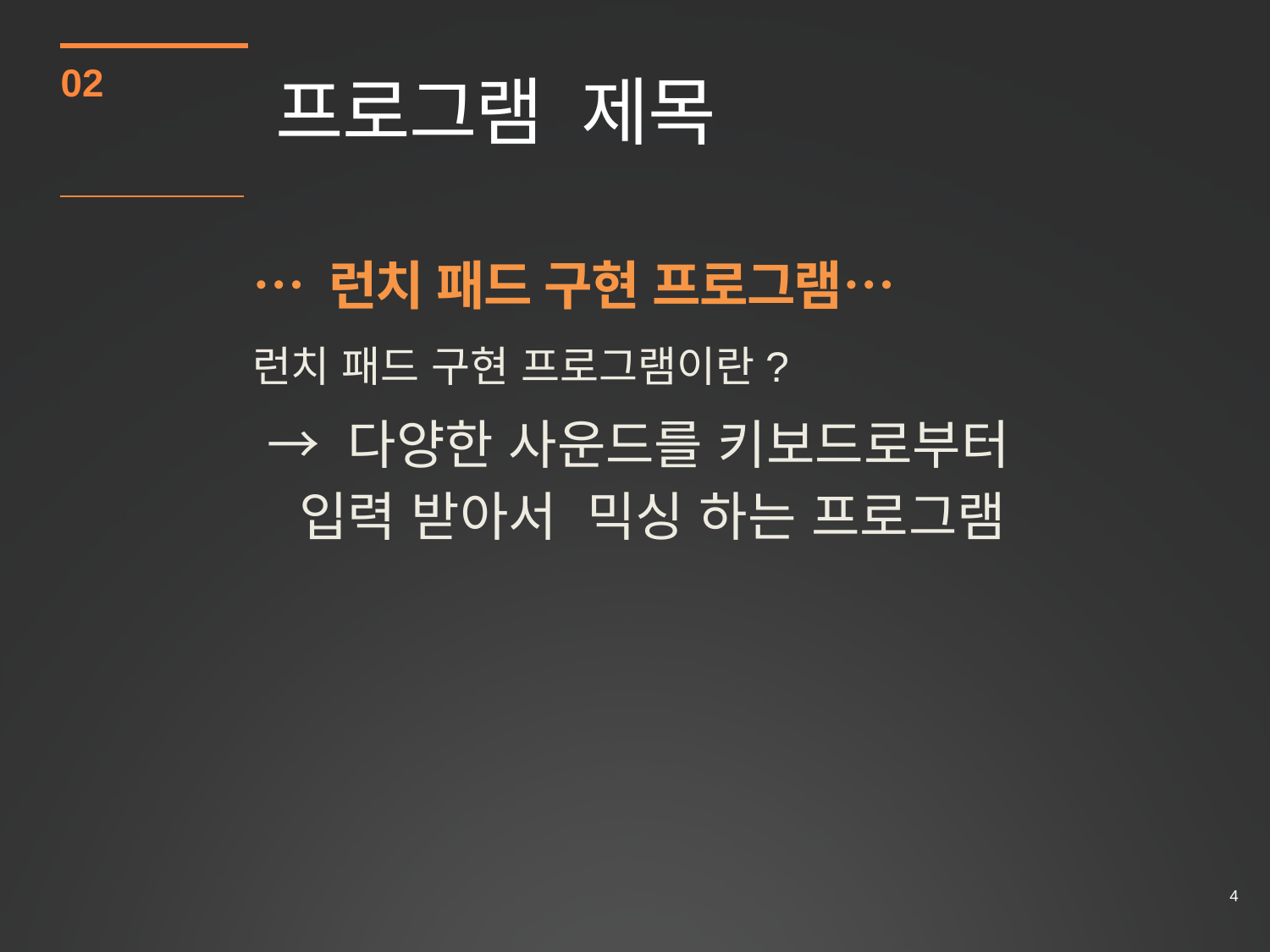

# 프로그램  제목
02
… 런치 패드 구현 프로그램…

런치 패드 구현 프로그램이란?
→ 다양한 사운드를 키보드로부터 입력 받아서  믹싱 하는 프로그램